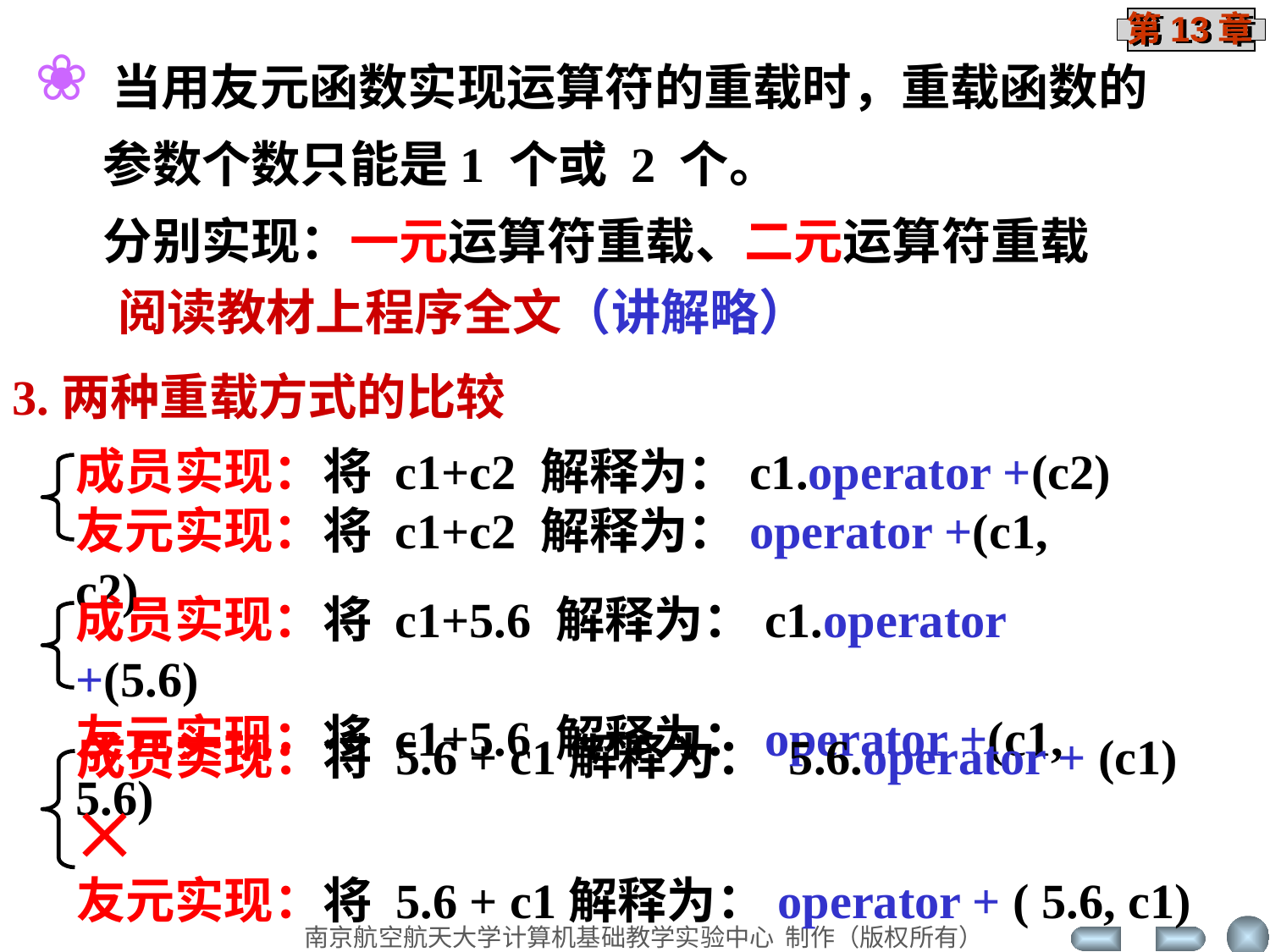

当用友元函数实现运算符的重载时，重载函数的
     参数个数只能是1 个或 2 个。
     分别实现：一元运算符重载、二元运算符重载
阅读教材上程序全文（讲解略）
3.两种重载方式的比较
成员实现：将 c1+c2 解释为：c1.operator +(c2)
友元实现：将 c1+c2 解释为：operator +(c1, c2)

成员实现：将 c1+5.6 解释为：c1.operator +(5.6)
友元实现：将 c1+5.6 解释为：operator +(c1, 5.6)

成员实现：将 5.6 + c1解释为： 5.6.operator + (c1)  ×
友元实现：将 5.6 + c1解释为：operator + ( 5.6, c1)